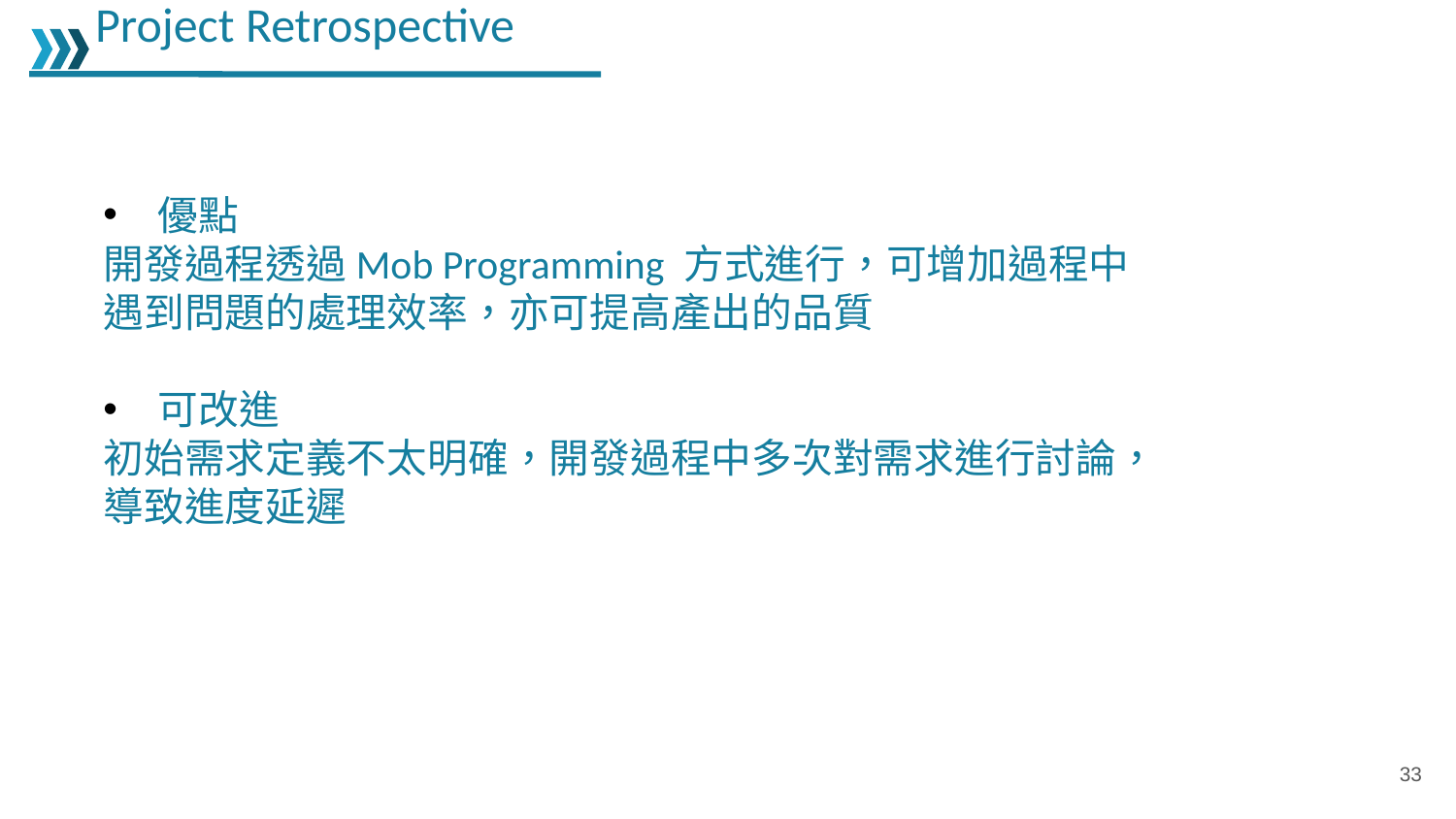

Project Retrospective

優點
開發過程透過Mob Programming 方式進行，可增加過程中遇到問題的處理效率，亦可提高產出的品質

可改進
初始需求定義不太明確，開發過程中多次對需求進行討論，導致進度延遲
33